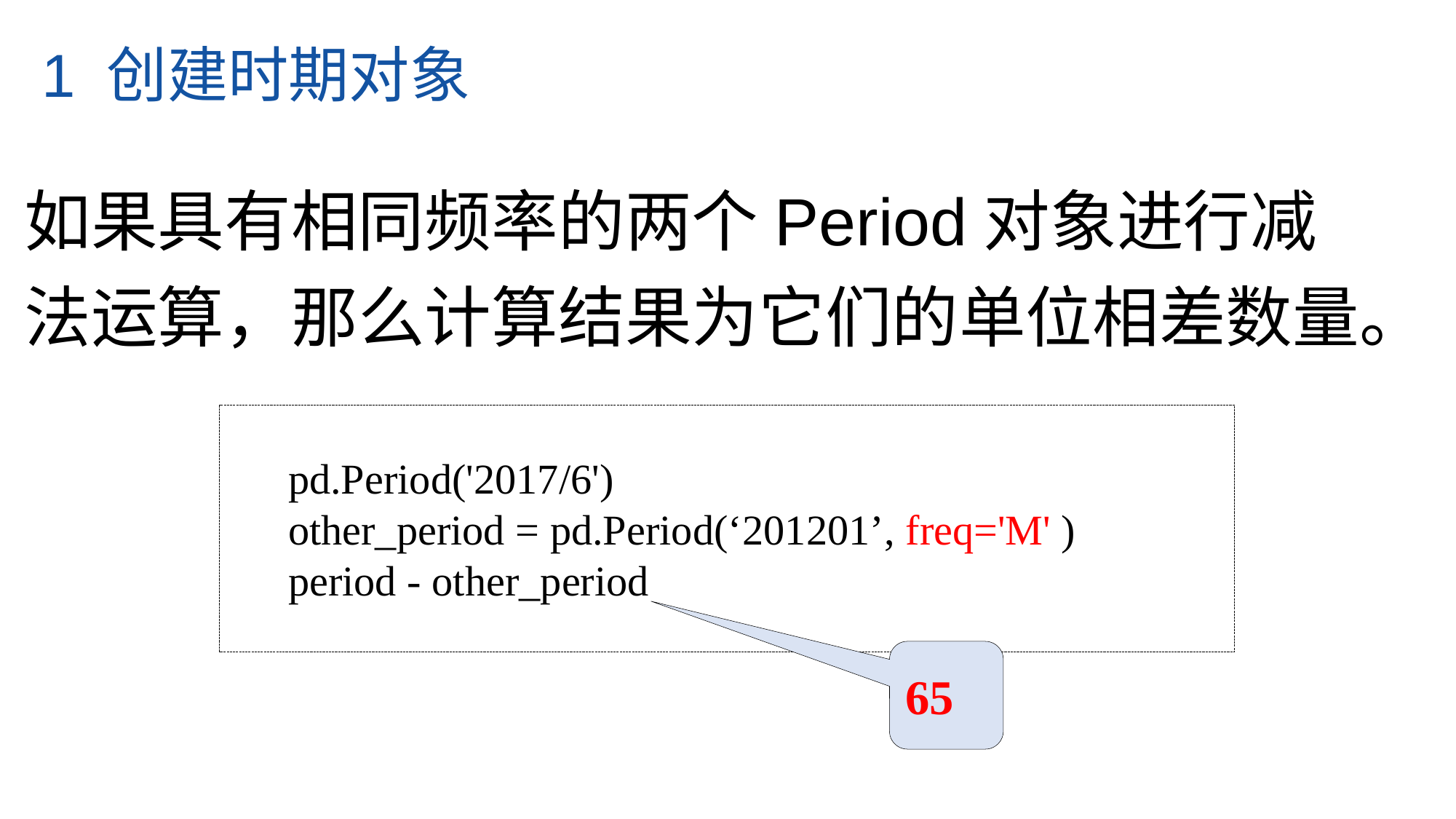

1 创建时期对象
如果具有相同频率的两个Period对象进行减法运算，那么计算结果为它们的单位相差数量。

pd.Period('2017/6')
other_period = pd.Period(‘201201’, freq='M' )
period - other_period
65